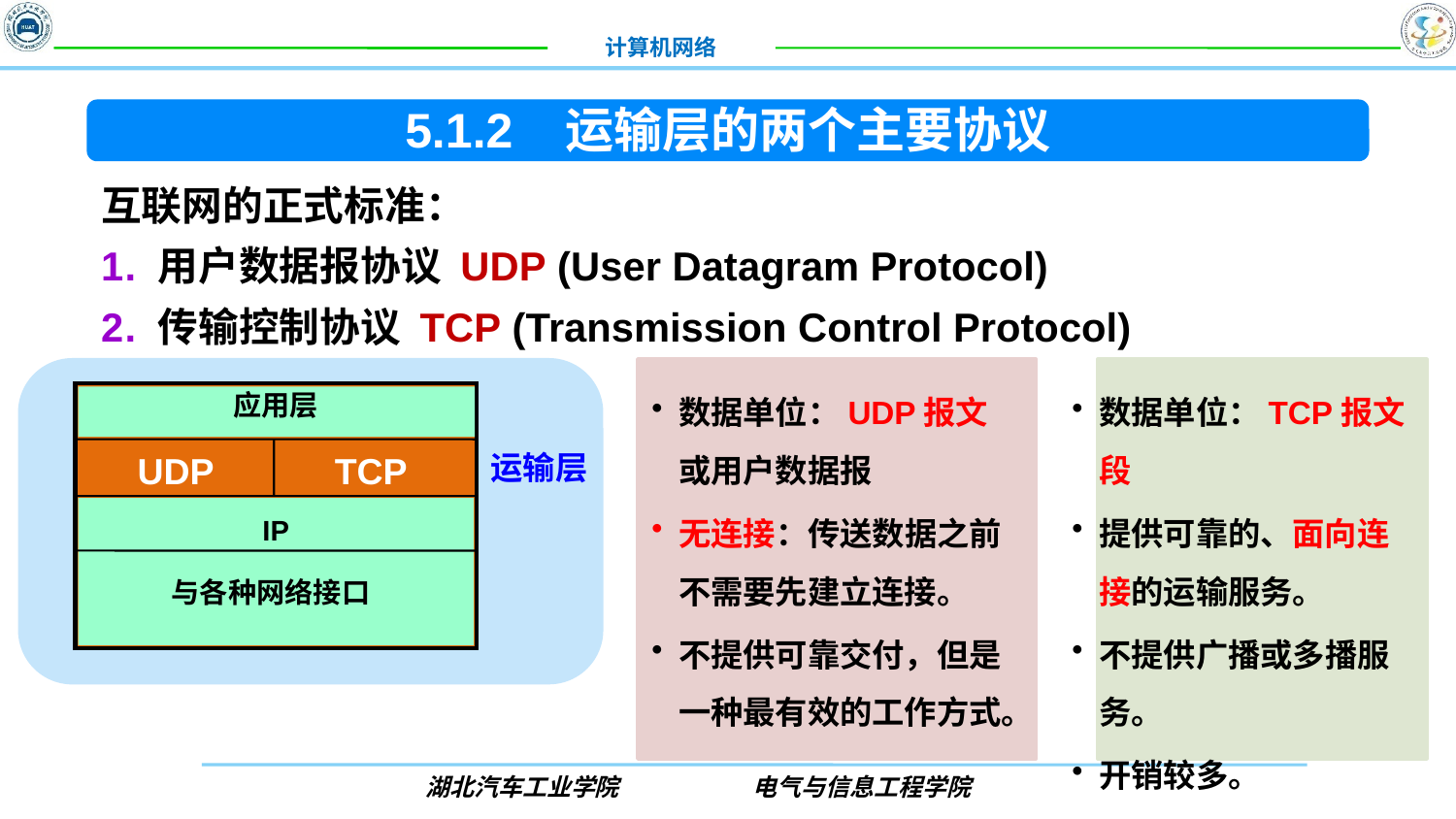

5.1.2   运输层的两个主要协议

互联网的正式标准：
用户数据报协议 UDP (User Datagram Protocol)
传输控制协议 TCP (Transmission Control Protocol)

数据单位：UDP报文或用户数据报
无连接：传送数据之前不需要先建立连接。
不提供可靠交付，但是一种最有效的工作方式。
数据单位：TCP报文段
提供可靠的、面向连接的运输服务。
不提供广播或多播服务。
开销较多。

应用层

运输层
UDP
TCP

IP

与各种网络接口